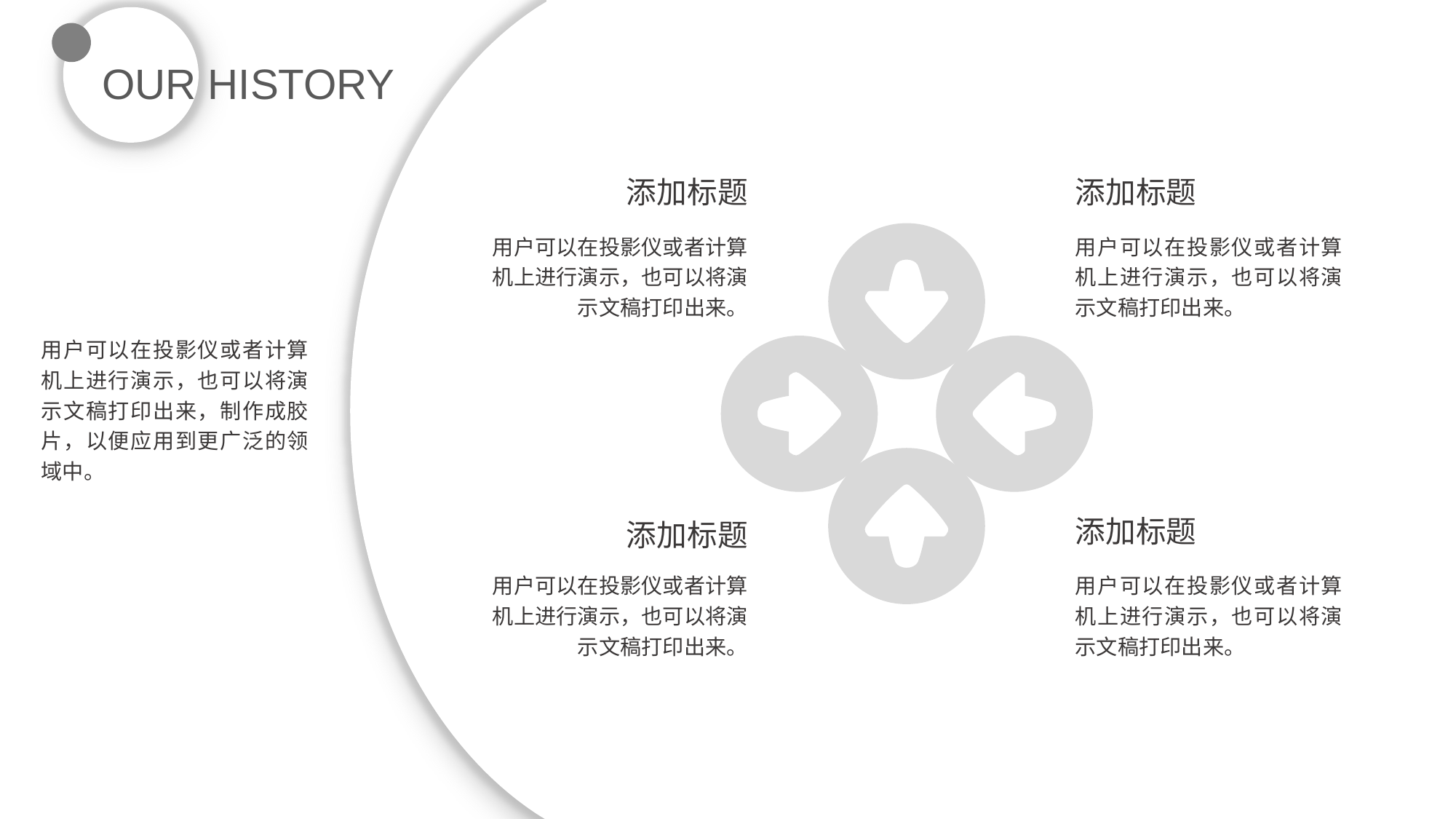

OUR HISTORY
添加标题
添加标题
用户可以在投影仪或者计算机上进行演示，也可以将演示文稿打印出来。
用户可以在投影仪或者计算机上进行演示，也可以将演示文稿打印出来。

用户可以在投影仪或者计算机上进行演示，也可以将演示文稿打印出来，制作成胶片，以便应用到更广泛的领域中。
添加标题
添加标题
用户可以在投影仪或者计算机上进行演示，也可以将演示文稿打印出来。
用户可以在投影仪或者计算机上进行演示，也可以将演示文稿打印出来。
8